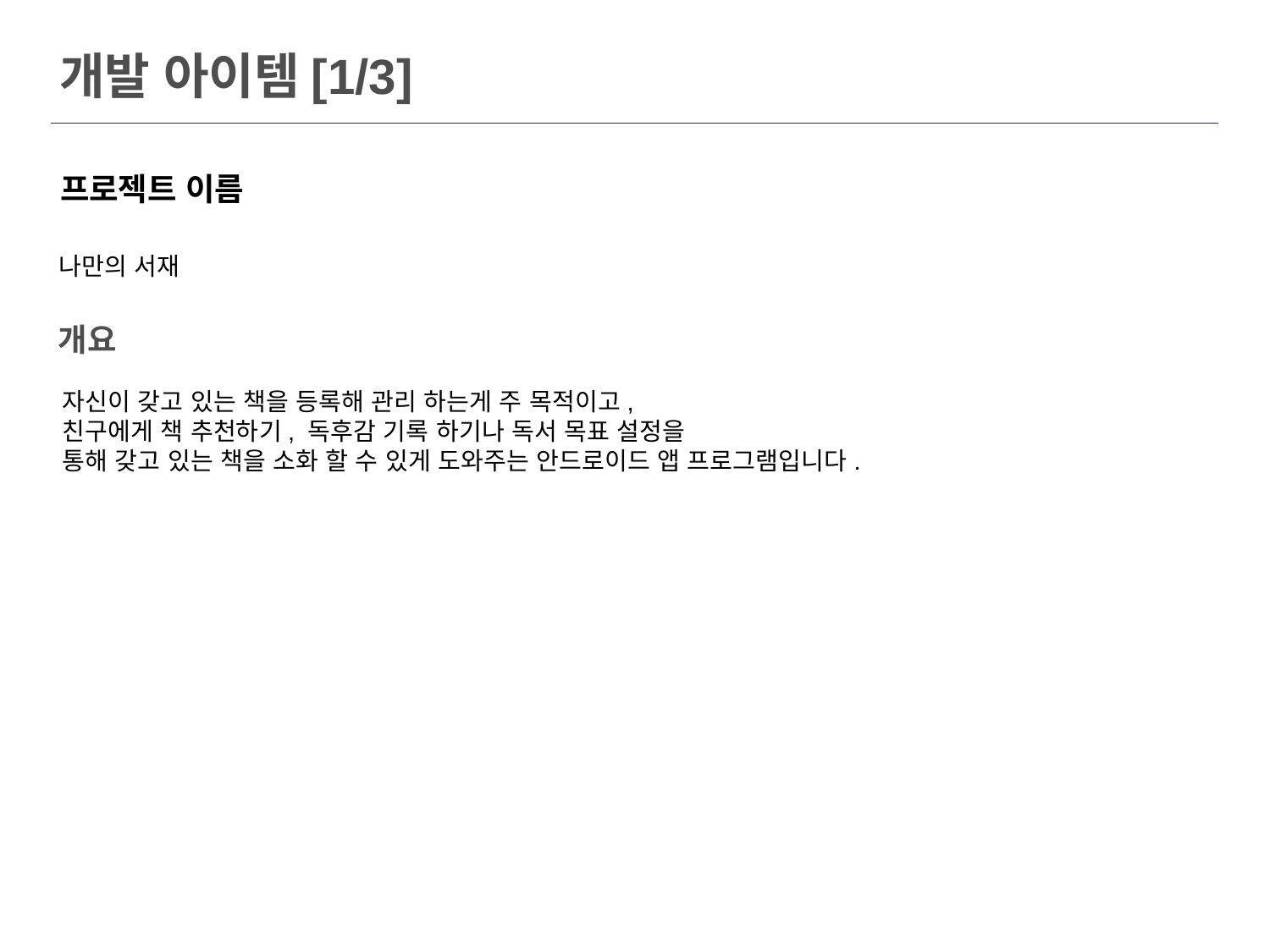

개발 아이템[1/3]
프로젝트 이름
나만의 서재
개요
자신이 갖고 있는 책을 등록해 관리 하는게 주 목적이고,
친구에게 책 추천하기, 독후감 기록 하기나 독서 목표 설정을
통해 갖고 있는 책을 소화 할 수 있게 도와주는 안드로이드 앱 프로그램입니다.